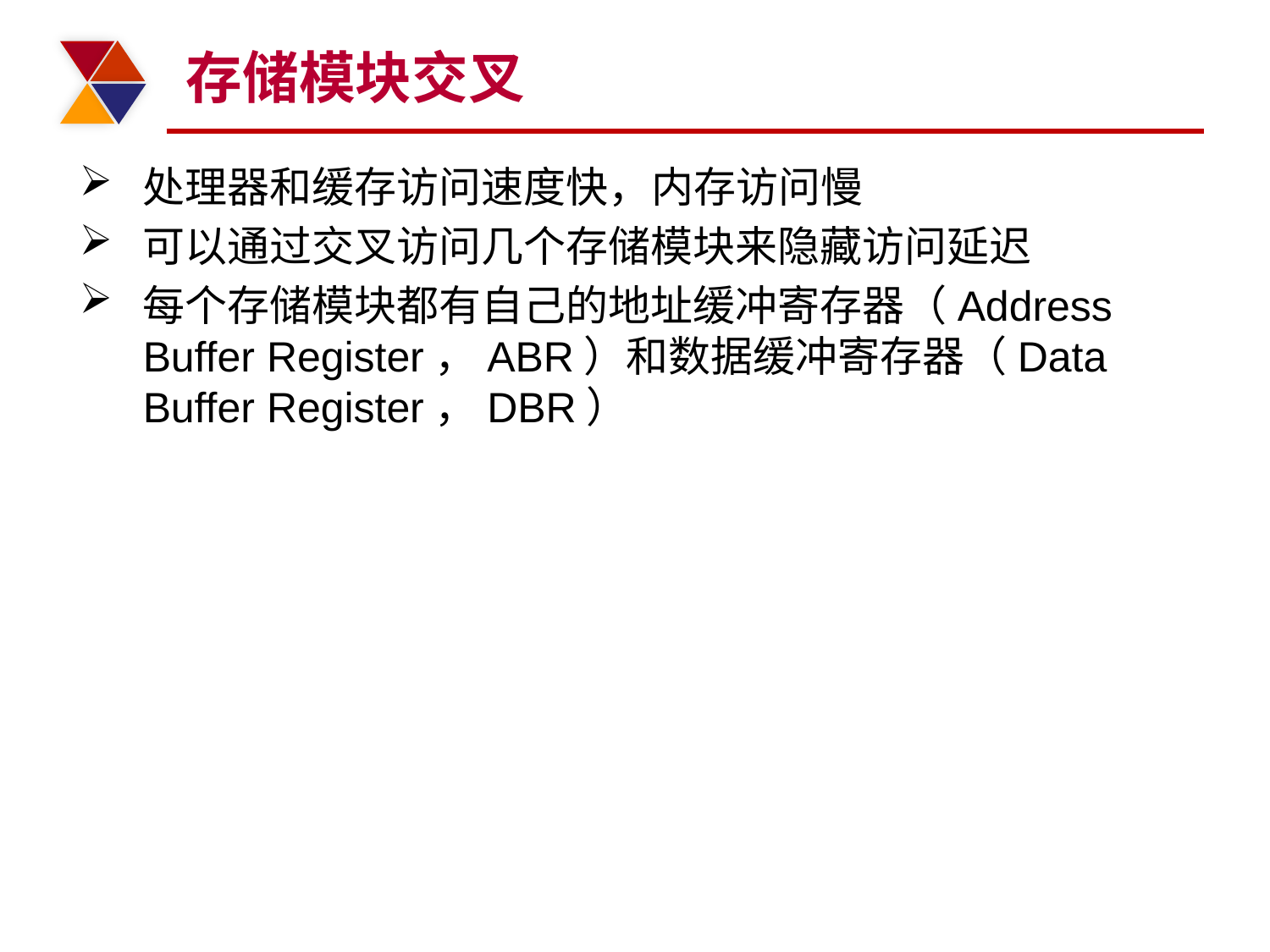

# 存储模块交叉
处理器和缓存访问速度快，内存访问慢
可以通过交叉访问几个存储模块来隐藏访问延迟
每个存储模块都有自己的地址缓冲寄存器（Address Buffer Register，ABR）和数据缓冲寄存器（Data Buffer Register，DBR）